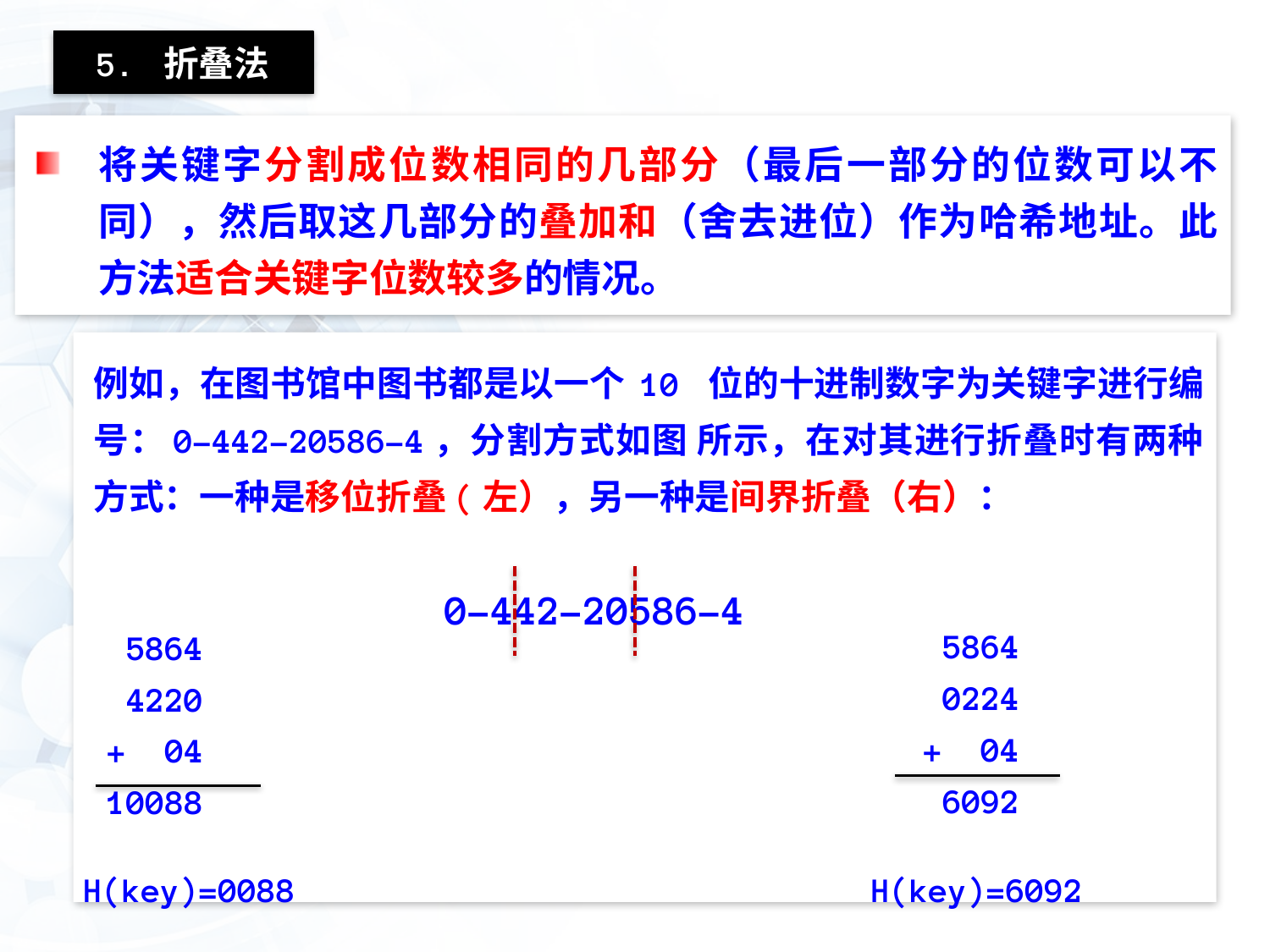

5. 折叠法
将关键字分割成位数相同的几部分（最后一部分的位数可以不同），然后取这几部分的叠加和（舍去进位）作为哈希地址。此方法适合关键字位数较多的情况。
例如，在图书馆中图书都是以一个 10 位的十进制数字为关键字进行编号：0-442-20586-4，分割方式如图 所示，在对其进行折叠时有两种方式：一种是移位折叠(左），另一种是间界折叠（右）：
0-442-20586-4
 5864
 0224
+  04
 6092
 5864
 4220
+  04
10088
H(key)=0088
H(key)=6092